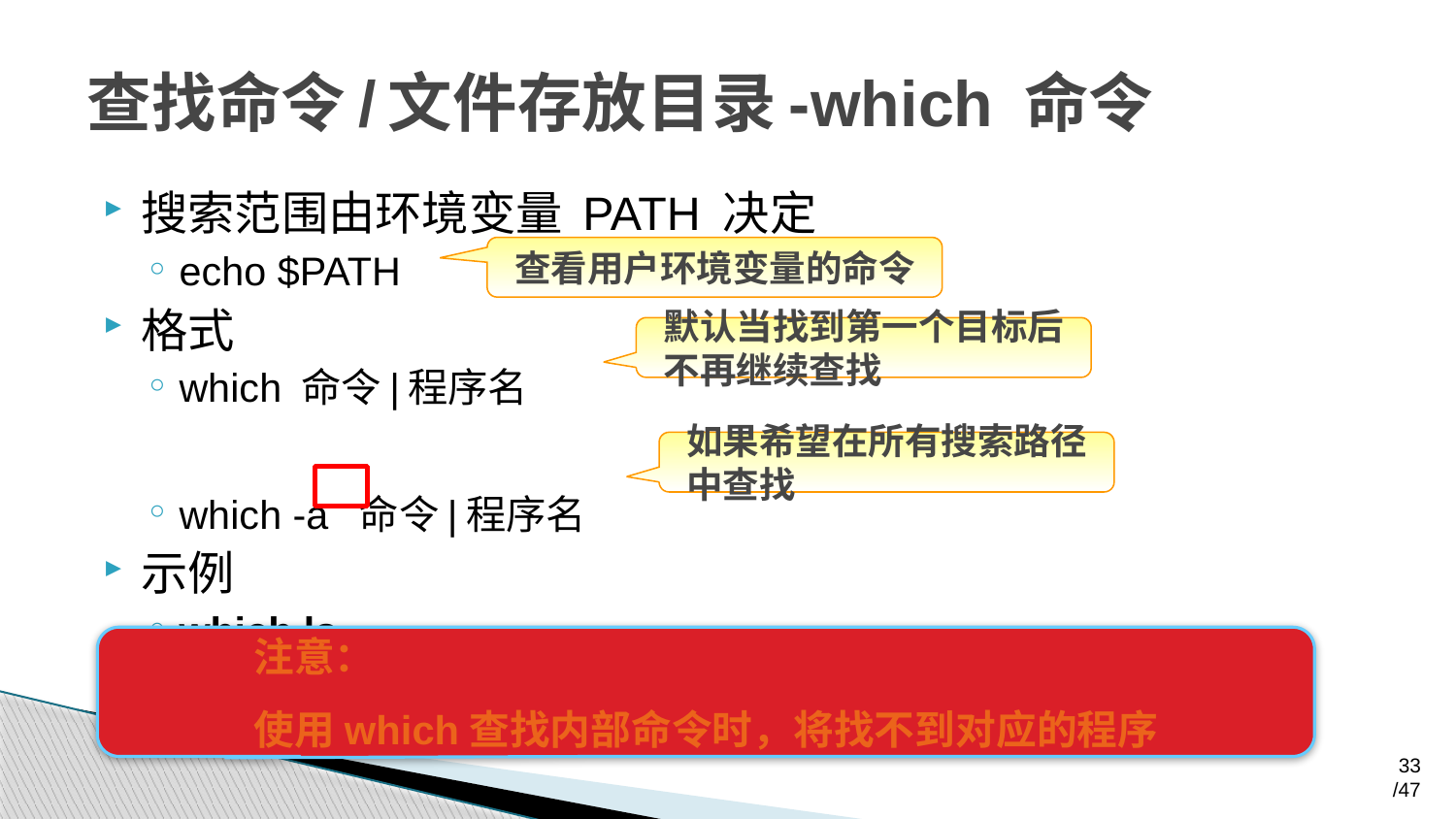

# 查找命令/文件存放目录-which 命令
搜索范围由环境变量 PATH 决定
echo $PATH
格式
which 命令|程序名

which -a  命令|程序名
示例
which ls
which cd
查看用户环境变量的命令
默认当找到第一个目标后不再继续查找
如果希望在所有搜索路径中查找

注意：
使用which查找内部命令时，将找不到对应的程序
33/47